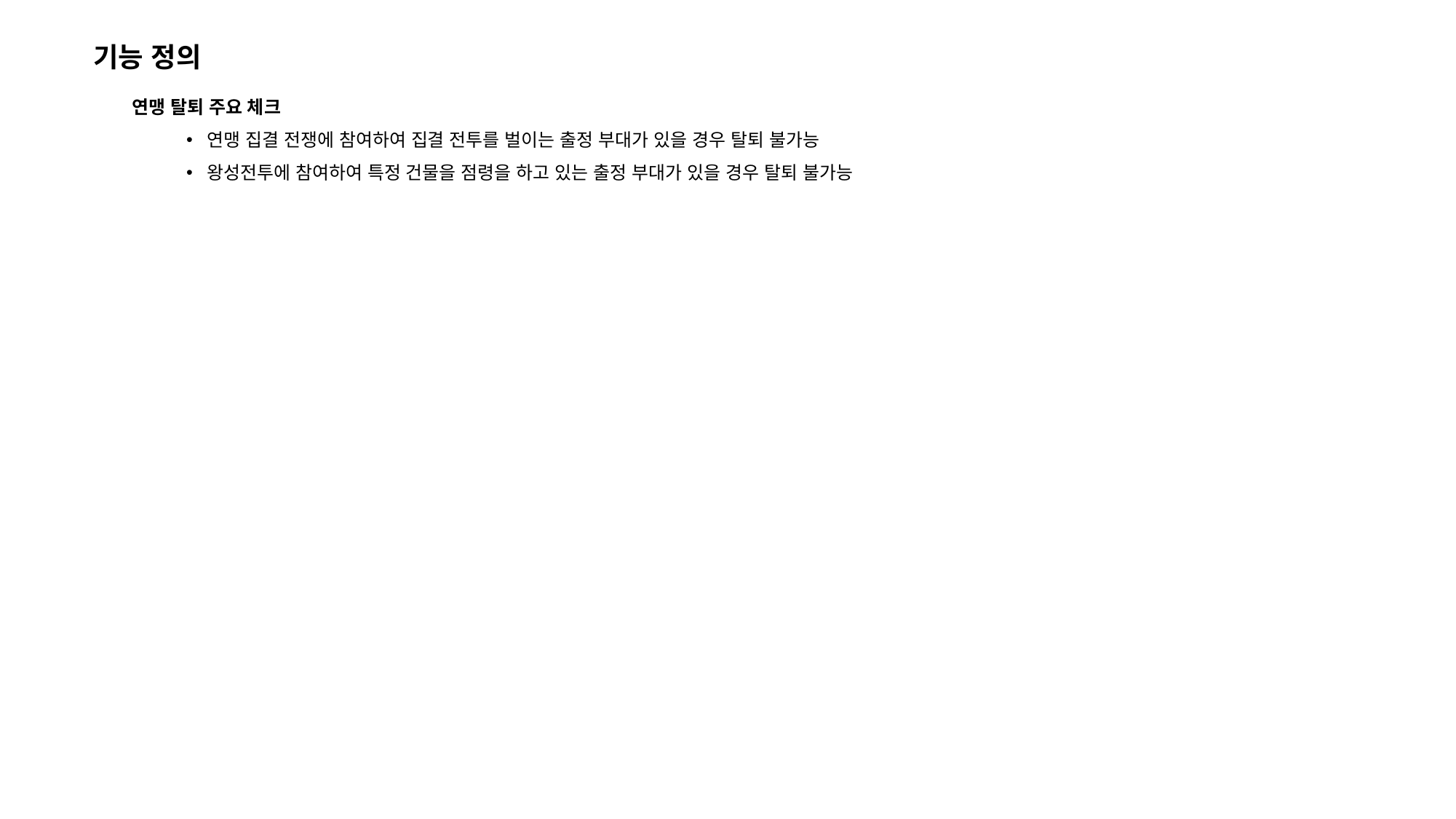

기능 정의
연맹 탈퇴 주요 체크
연맹 집결 전쟁에 참여하여 집결 전투를 벌이는 출정 부대가 있을 경우 탈퇴 불가능
왕성전투에 참여하여 특정 건물을 점령을 하고 있는 출정 부대가 있을 경우 탈퇴 불가능